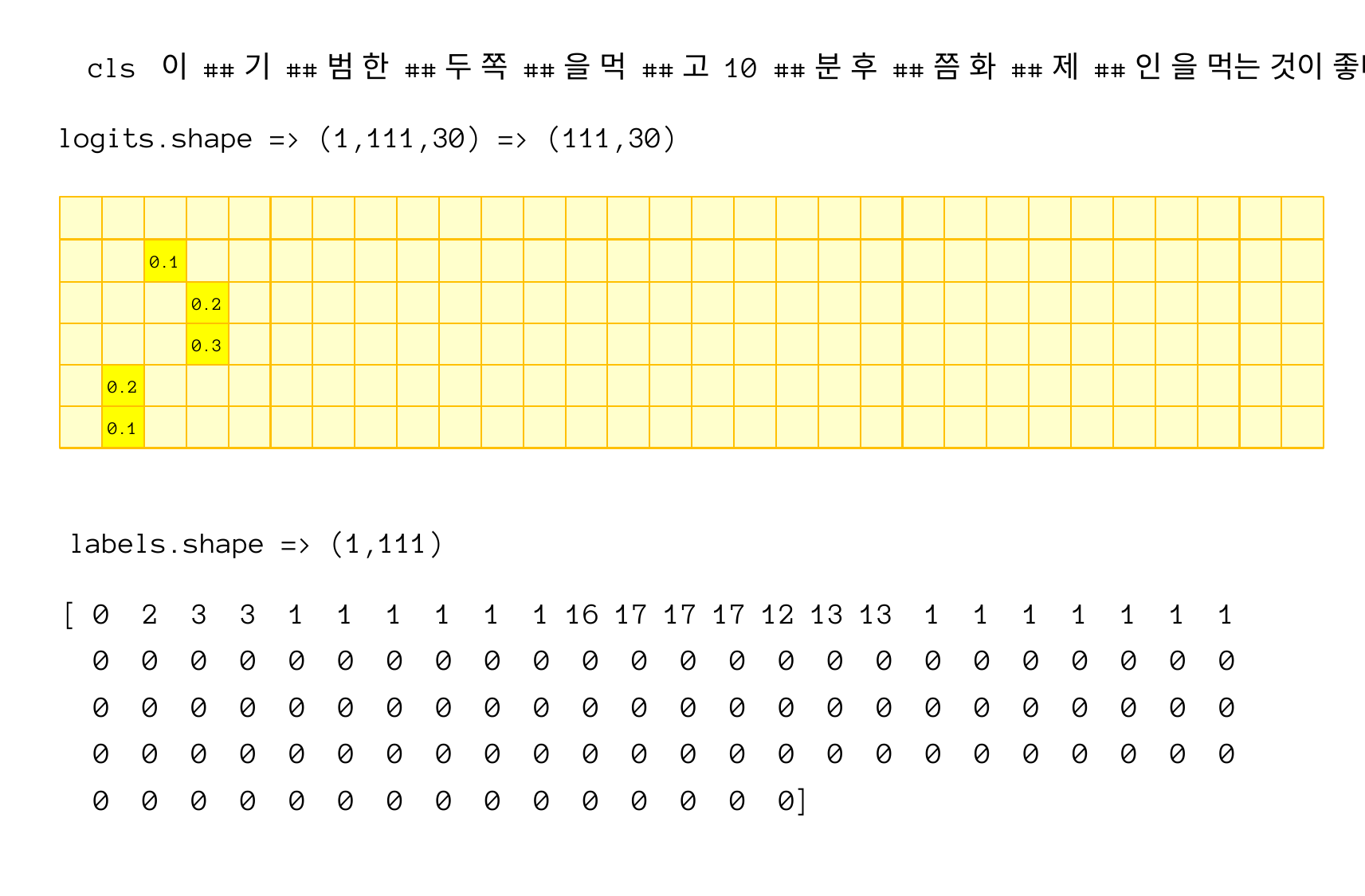

cls 이 ##기 ##범 한 ##두 쪽 ##을 먹 ##고 10 ##분 후 ##쯤 화 ##제 ##인 을 먹는 것이 좋다고 한다 .
logits.shape => (1,111,30) => (111,30)

0.1

0.2

0.3

0.2

0.1

labels.shape => (1,111)
[ 0  2  3  3  1  1  1  1  1  1 16 17 17 17 12 13 13  1  1  1  1  1  1  1
  0  0  0  0  0  0  0  0  0  0  0  0  0  0  0  0  0  0  0  0  0  0  0  0
  0  0  0  0  0  0  0  0  0  0  0  0  0  0  0  0  0  0  0  0  0  0  0  0
  0  0  0  0  0  0  0  0  0  0  0  0  0  0  0  0  0  0  0  0  0  0  0  0
  0  0  0  0  0  0  0  0  0  0  0  0  0  0  0]